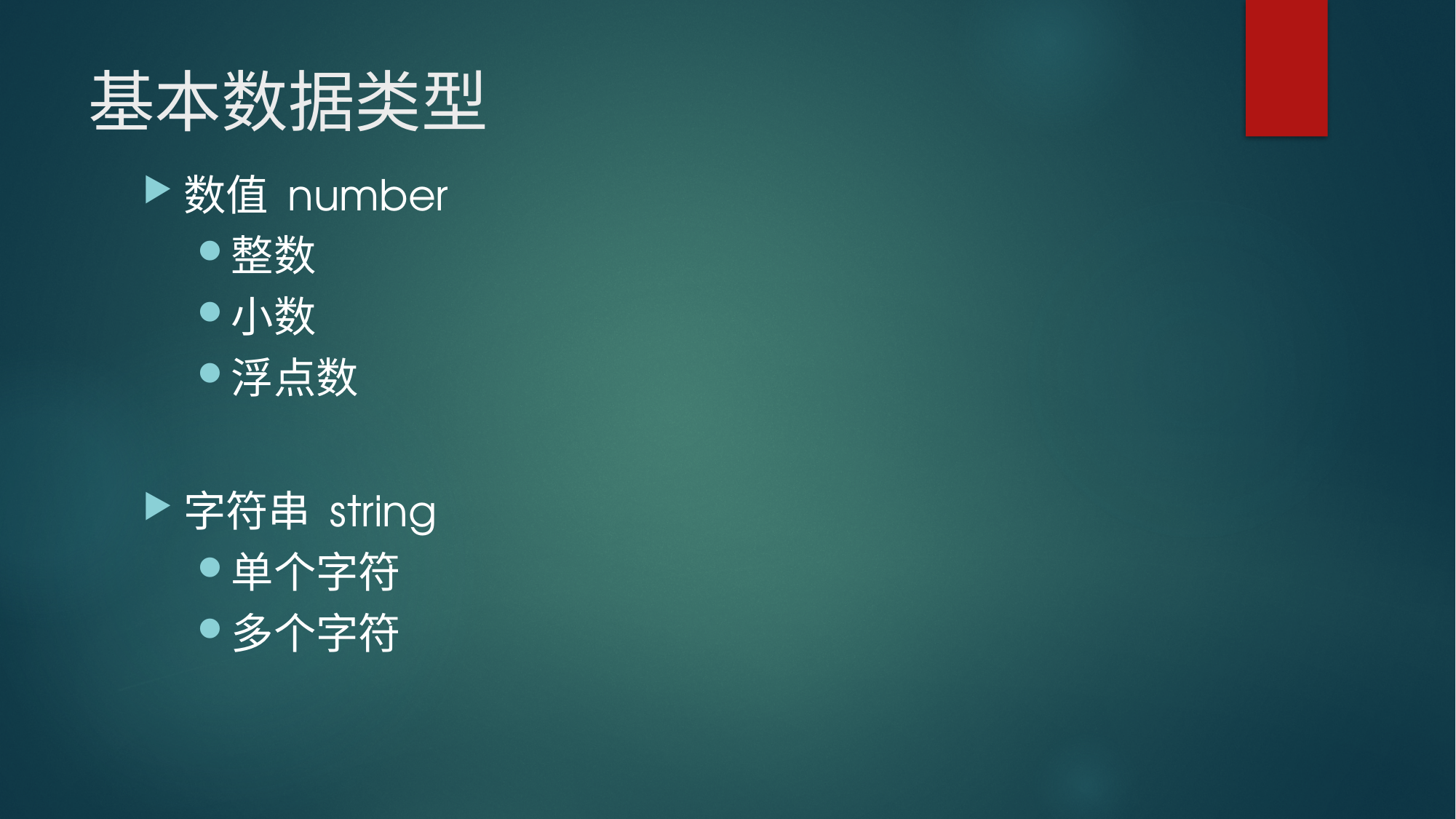

# 基本数据类型
数值 number
整数
小数
浮点数

字符串 string
单个字符
多个字符